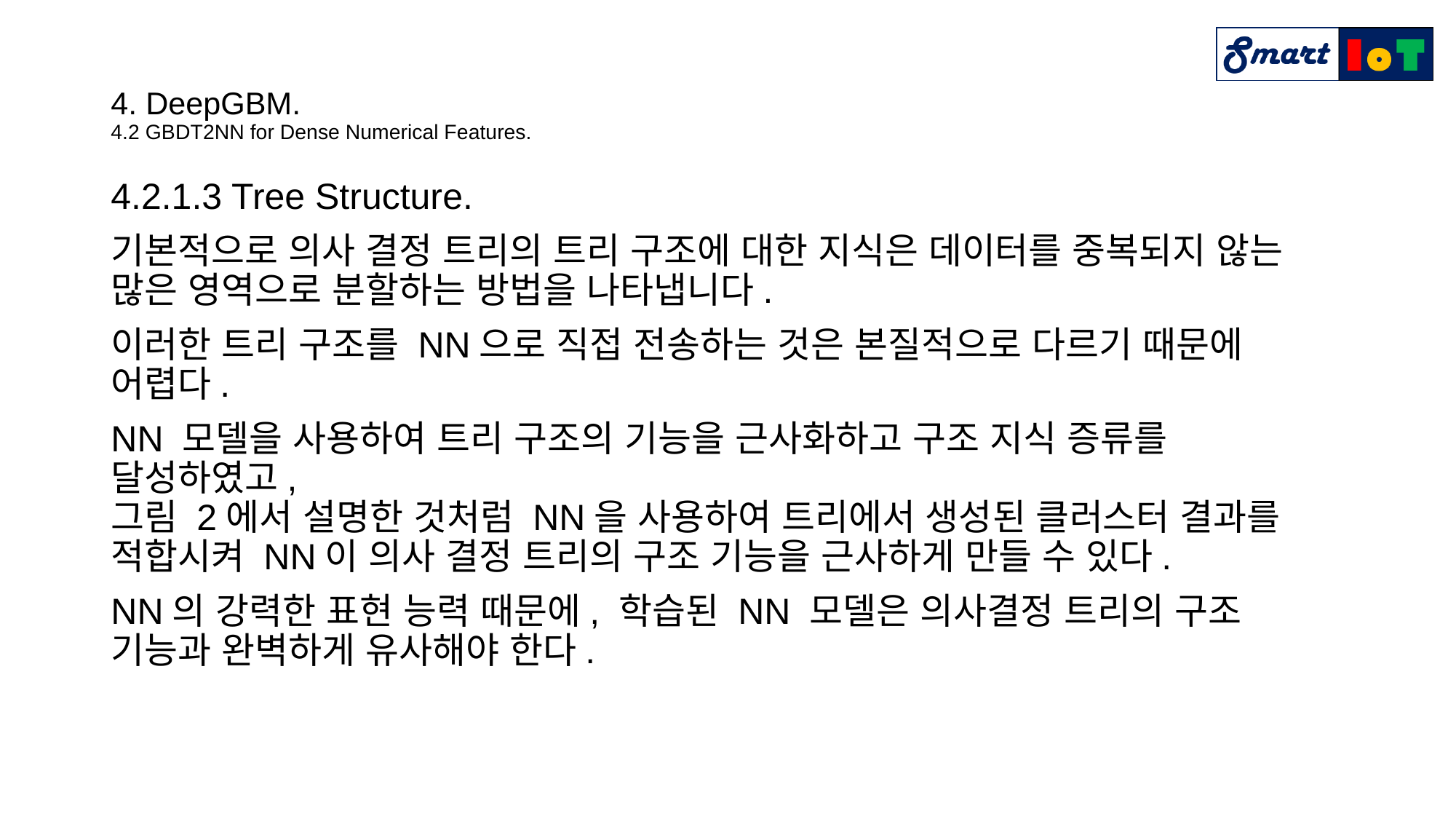

# 4. DeepGBM. 4.2 GBDT2NN for Dense Numerical Features.
4.2.1.3 Tree Structure.
기본적으로 의사 결정 트리의 트리 구조에 대한 지식은 데이터를 중복되지 않는 많은 영역으로 분할하는 방법을 나타냅니다.
이러한 트리 구조를 NN으로 직접 전송하는 것은 본질적으로 다르기 때문에 어렵다.
NN 모델을 사용하여 트리 구조의 기능을 근사화하고 구조 지식 증류를 달성하였고,
그림 2에서 설명한 것처럼 NN을 사용하여 트리에서 생성된 클러스터 결과를 적합시켜 NN이 의사 결정 트리의 구조 기능을 근사하게 만들 수 있다.
NN의 강력한 표현 능력 때문에, 학습된 NN 모델은 의사결정 트리의 구조 기능과 완벽하게 유사해야 한다.